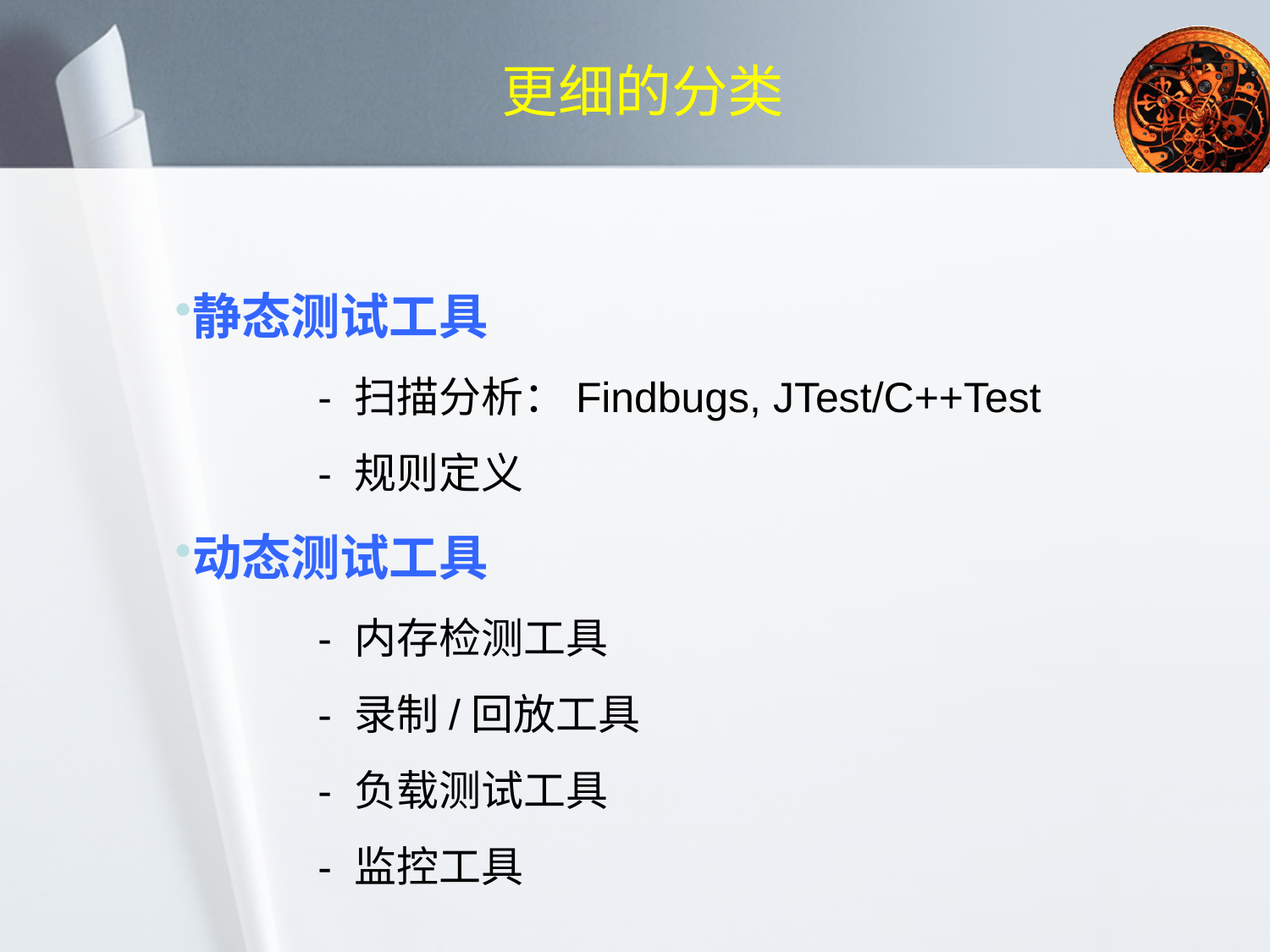

# 更细的分类
静态测试工具
		- 扫描分析：Findbugs, JTest/C++Test
		- 规则定义
动态测试工具
		- 内存检测工具
		- 录制/回放工具
		- 负载测试工具
		- 监控工具